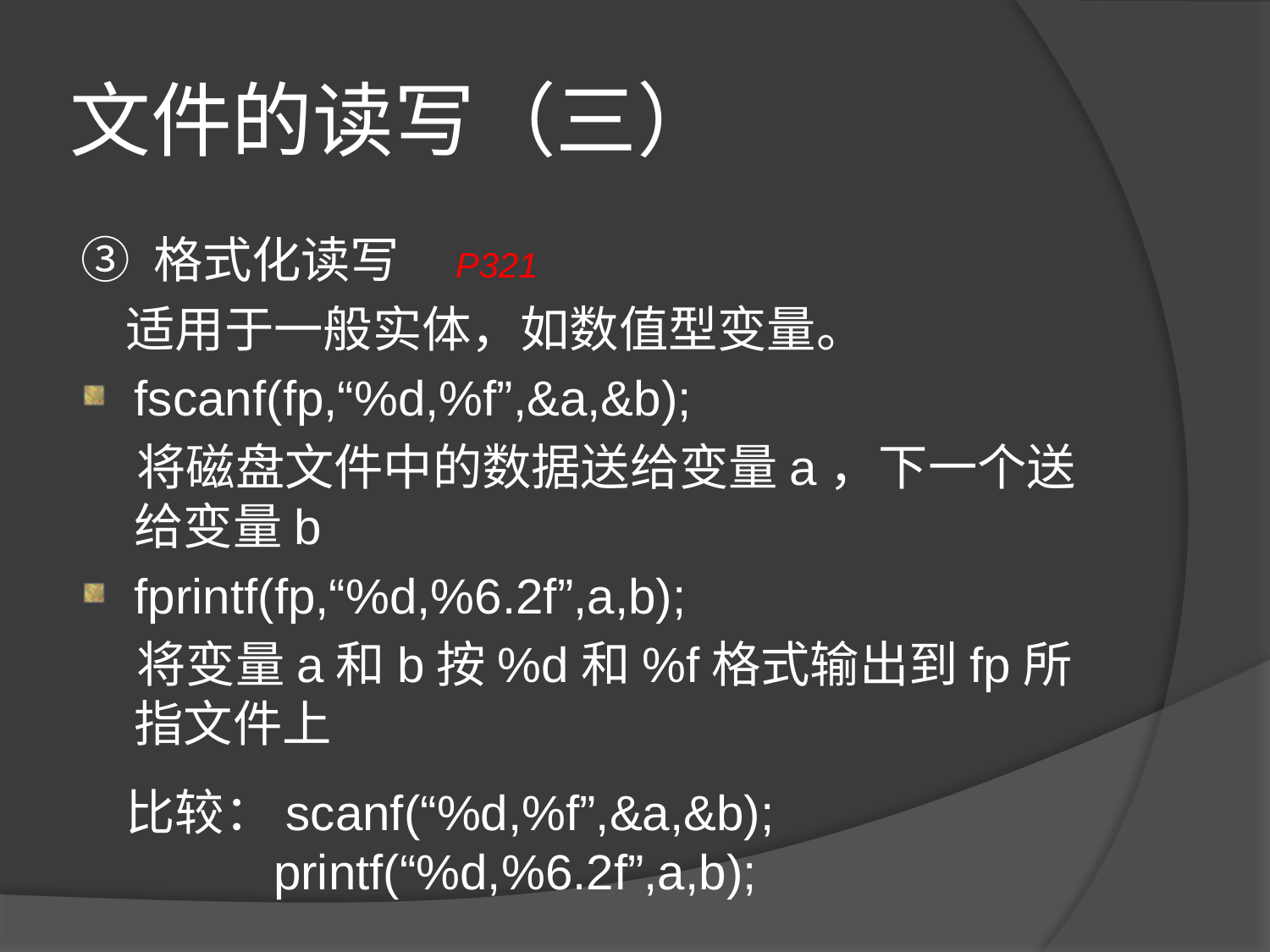

# 文件的读写（三）
③ 格式化读写    P321
   适用于一般实体，如数值型变量。
fscanf(fp,“%d,%f”,&a,&b);
    将磁盘文件中的数据送给变量a，下一个送给变量b
fprintf(fp,“%d,%6.2f”,a,b);
    将变量a和b按%d和%f格式输出到fp所指文件上
   比较：scanf(“%d,%f”,&a,&b);
              printf(“%d,%6.2f”,a,b);